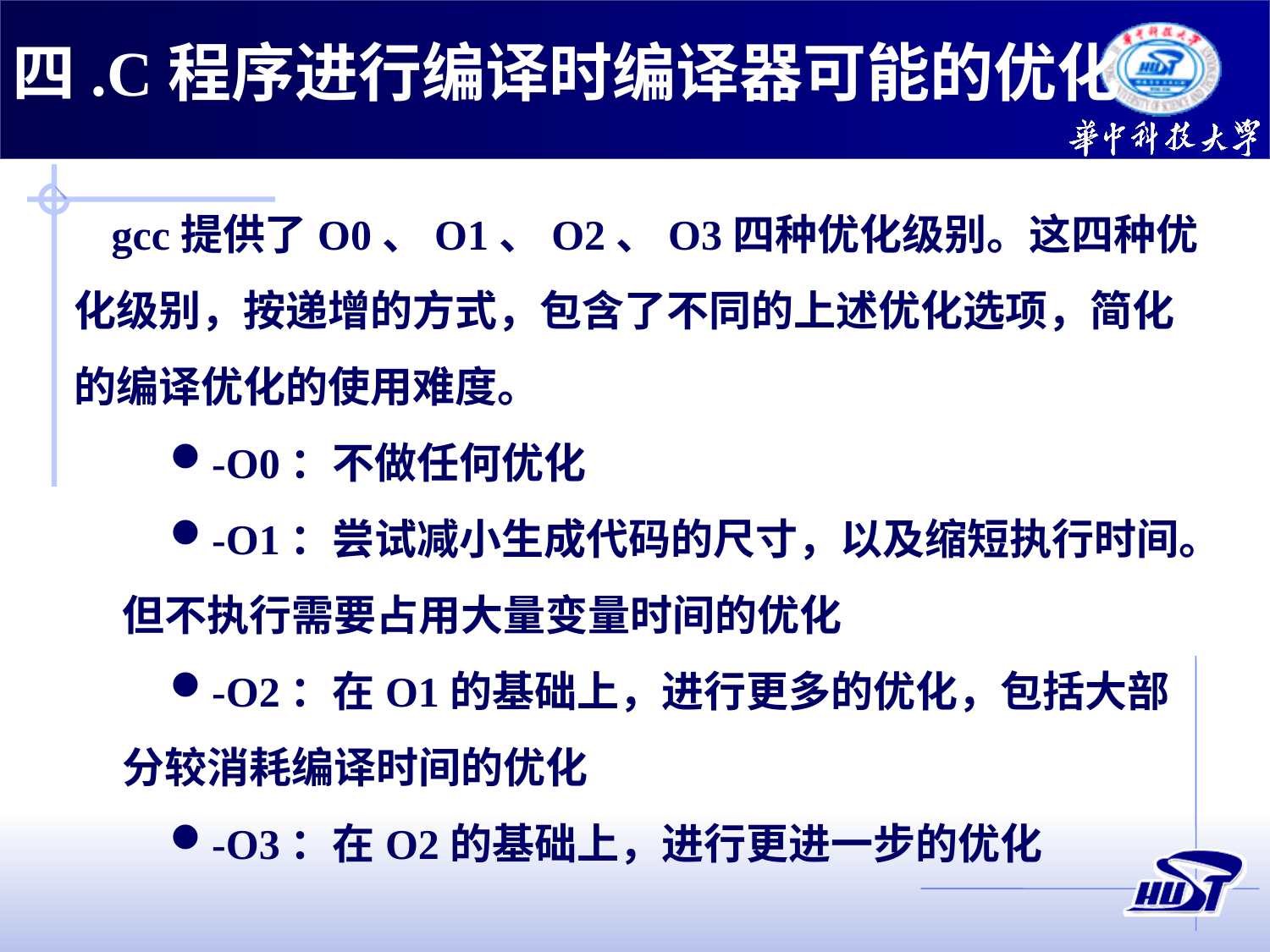

四.C程序进行编译时编译器可能的优化
gcc提供了O0、O1、O2、O3四种优化级别。这四种优化级别，按递增的方式，包含了不同的上述优化选项，简化的编译优化的使用难度。
-O0：不做任何优化
-O1：尝试减小生成代码的尺寸，以及缩短执行时间。但不执行需要占用大量变量时间的优化
-O2：在O1的基础上，进行更多的优化，包括大部分较消耗编译时间的优化
-O3：在O2的基础上，进行更进一步的优化